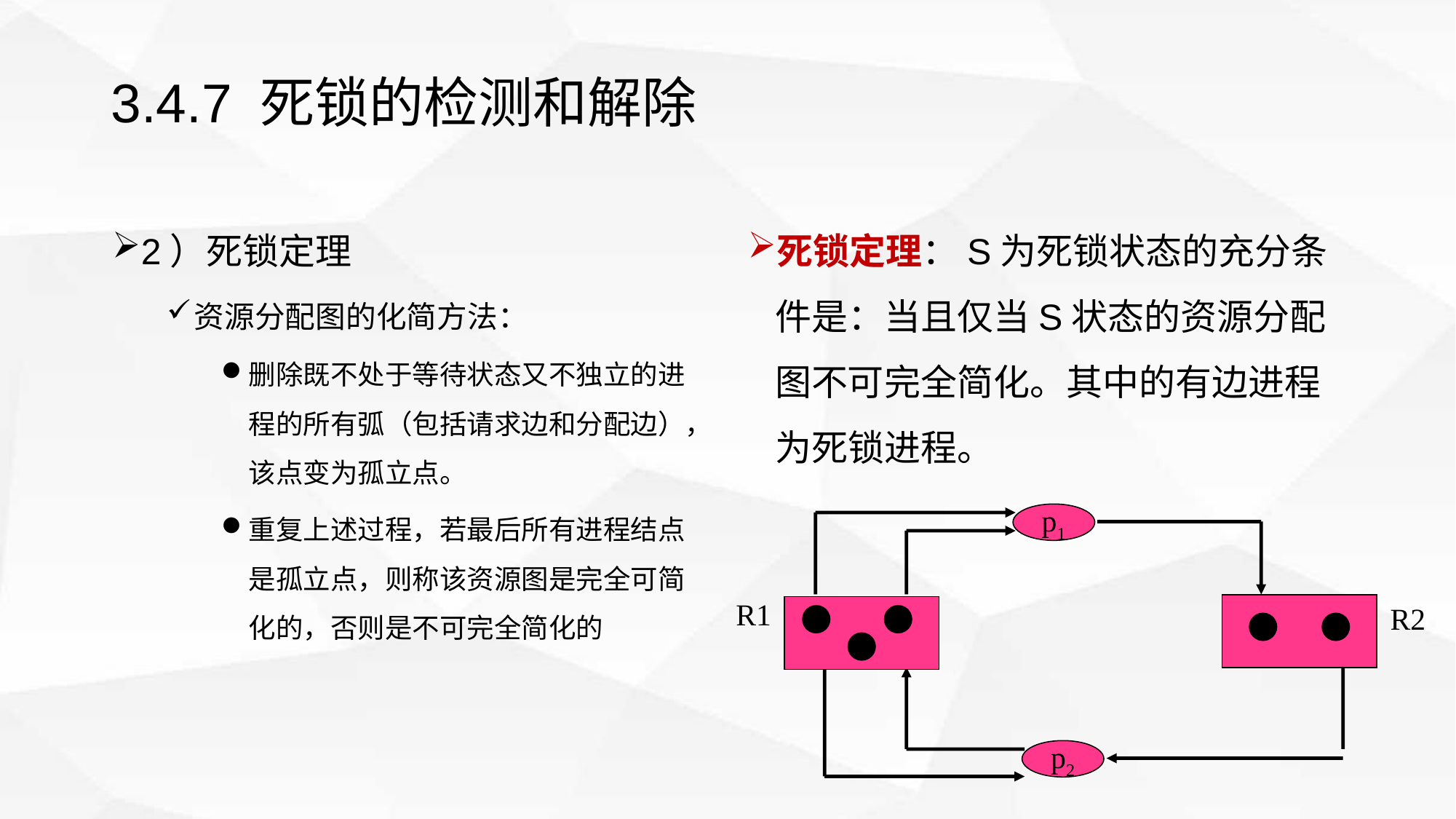

# 3.4.7 死锁的检测和解除
2）死锁定理
资源分配图的化简方法：
删除既不处于等待状态又不独立的进程的所有弧（包括请求边和分配边），该点变为孤立点。
重复上述过程，若最后所有进程结点是孤立点，则称该资源图是完全可简化的，否则是不可完全简化的
死锁定理：S为死锁状态的充分条件是：当且仅当S状态的资源分配图不可完全简化。其中的有边进程为死锁进程。
p1

R1
R2

p2